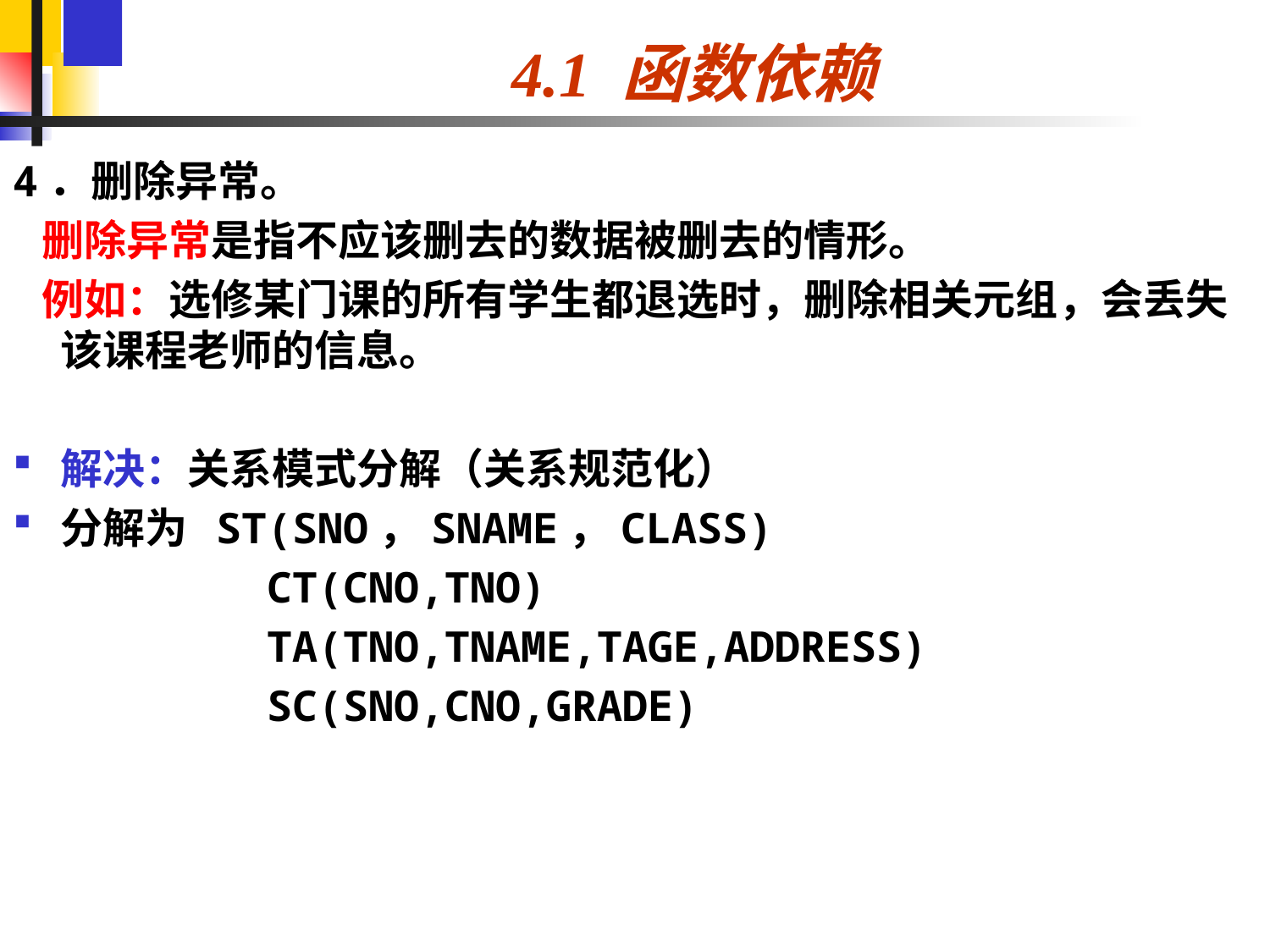

# 4.1 函数依赖
4．删除异常。
  删除异常是指不应该删去的数据被删去的情形。
  例如：选修某门课的所有学生都退选时，删除相关元组，会丢失该课程老师的信息。

解决：关系模式分解（关系规范化）
分解为  ST(SNO，SNAME，CLASS)
          CT(CNO,TNO)
          TA(TNO,TNAME,TAGE,ADDRESS)
          SC(SNO,CNO,GRADE)